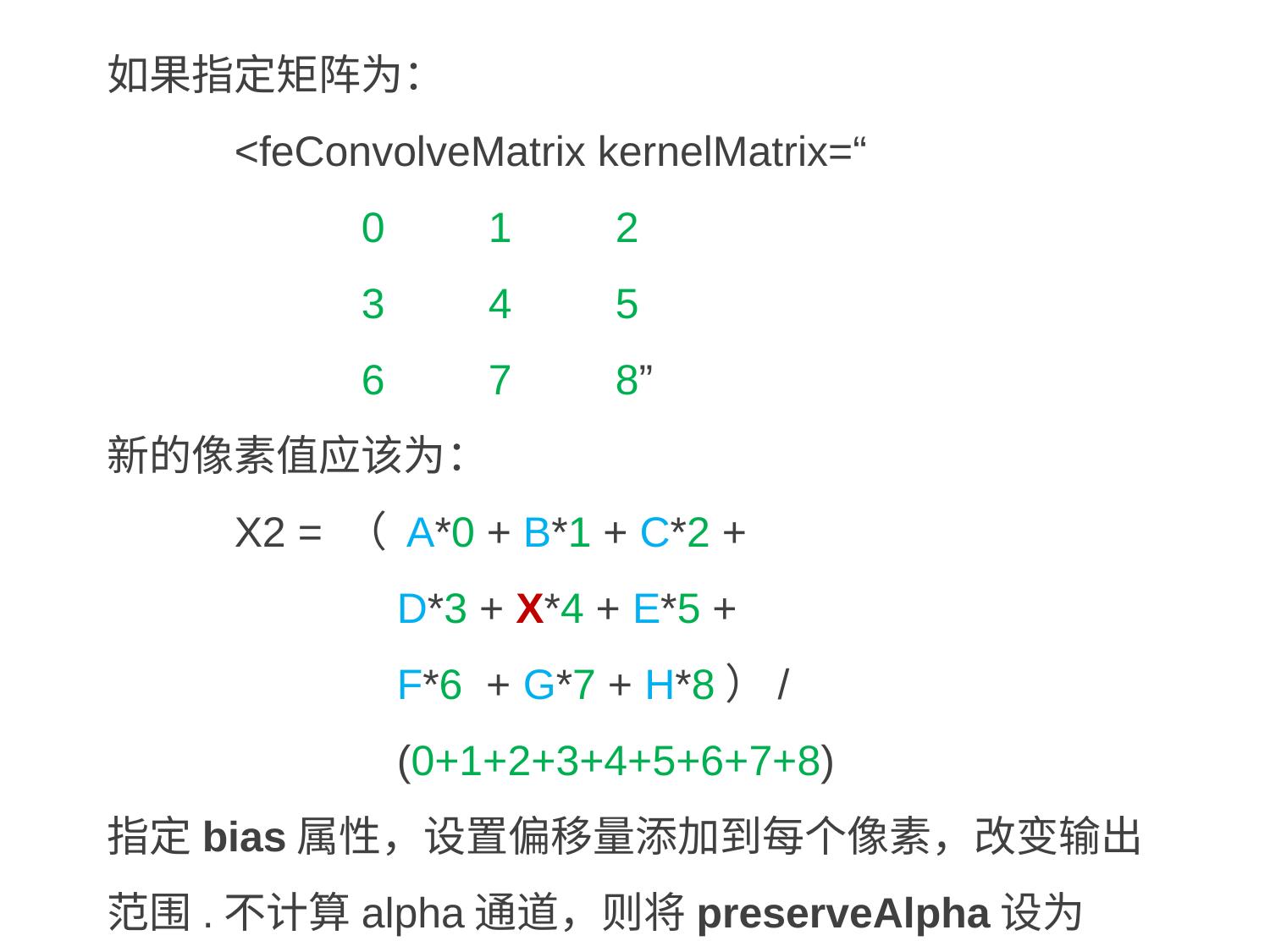

如果指定矩阵为：
	<feConvolveMatrix kernelMatrix=“
		0 	1 	2
		3	4 	5
		6	7	8”
新的像素值应该为：
	X2 = （ A*0 + B*1 + C*2 +
		   D*3 + X*4 + E*5 +
		   F*6  + G*7 + H*8）/
		   (0+1+2+3+4+5+6+7+8)
指定bias属性，设置偏移量添加到每个像素，改变输出范围.不计算alpha通道，则将preserveAlpha设为true